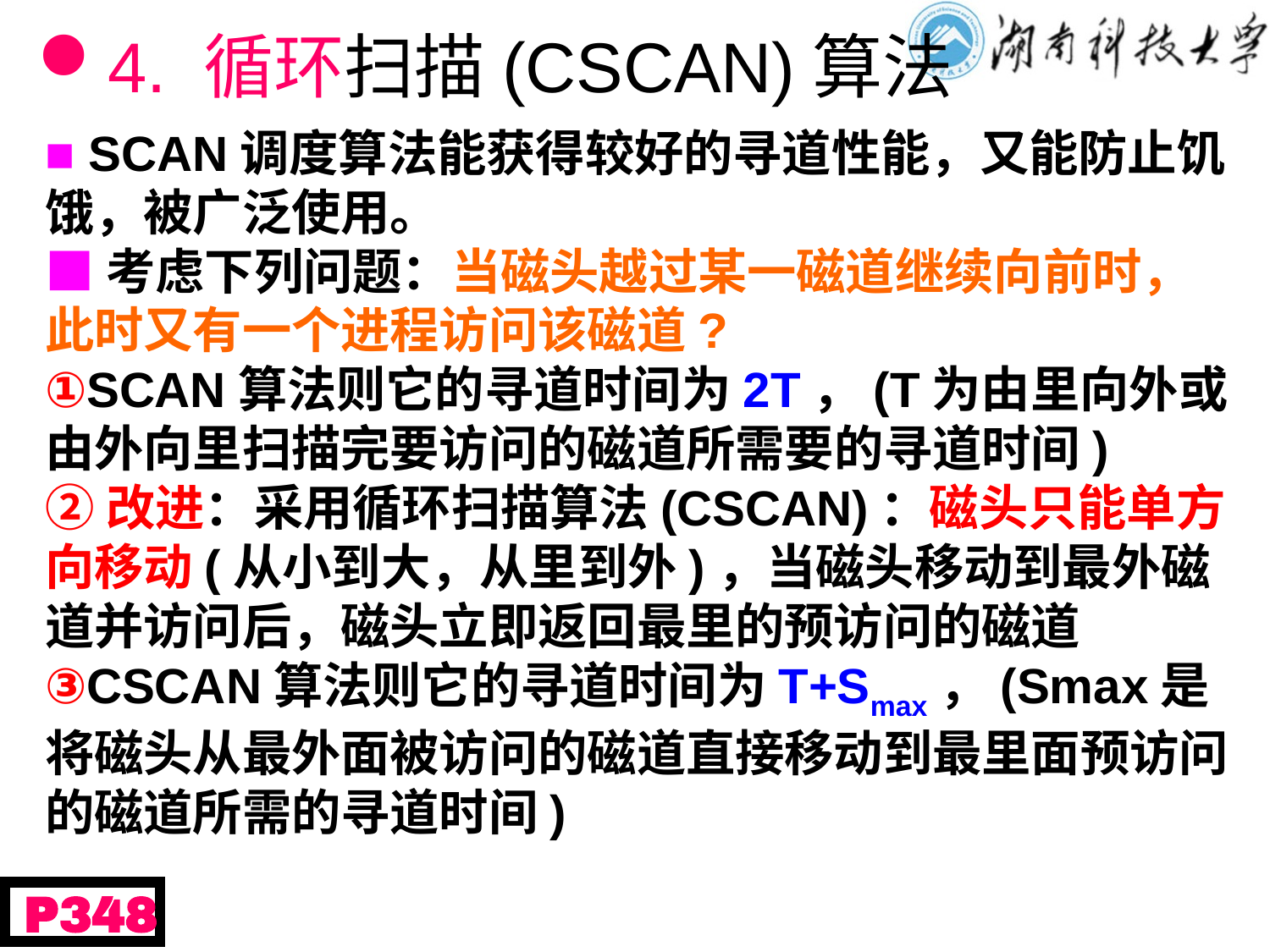

# 4. 循环扫描(CSCAN)算法
■ SCAN调度算法能获得较好的寻道性能，又能防止饥饿，被广泛使用。
■考虑下列问题：当磁头越过某一磁道继续向前时，此时又有一个进程访问该磁道?
①SCAN算法则它的寻道时间为2T，(T为由里向外或由外向里扫描完要访问的磁道所需要的寻道时间)
②改进：采用循环扫描算法(CSCAN)：磁头只能单方向移动(从小到大，从里到外)，当磁头移动到最外磁道并访问后，磁头立即返回最里的预访问的磁道
③CSCAN算法则它的寻道时间为T+Smax，(Smax是将磁头从最外面被访问的磁道直接移动到最里面预访问的磁道所需的寻道时间)
 P348